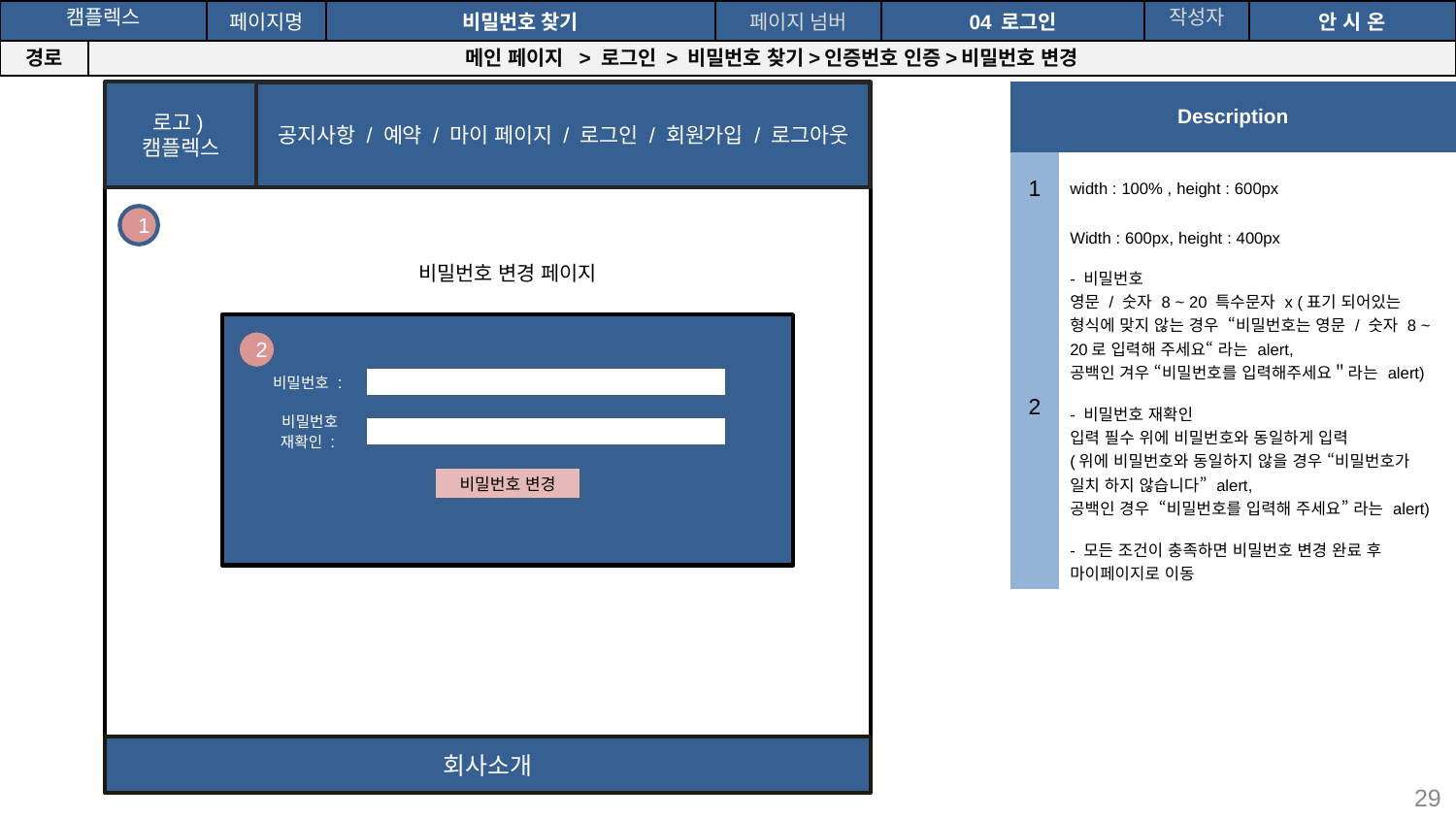

| 캠플렉스 |  | 페이지명 | 비밀번호 찾기 | 페이지 넘버 | 04 로그인 | 작성자 | 안 시 온 |
| --- | --- | --- | --- | --- | --- | --- | --- |
| 경로 | 메인 페이지 > 로그인 > 비밀번호 찾기>인증번호 인증>비밀번호 변경 |  |  |  |  |  |  |
로고)
캠플렉스
공지사항 / 예약 / 마이 페이지 / 로그인 / 회원가입 / 로그아웃
회사소개
| Description |  |
| --- | --- |
| 1 | width : 100% , height : 600px |
| 2 | Width : 600px, height : 400px - 비밀번호 영문 / 숫자 8 ~ 20 특수문자 x (표기 되어있는 형식에 맞지 않는 경우 “비밀번호는 영문 / 숫자 8 ~ 20로 입력해 주세요“ 라는 alert, 공백인 겨우 “비밀번호를 입력해주세요＂라는 alert) - 비밀번호 재확인 입력 필수 위에 비밀번호와 동일하게 입력 (위에 비밀번호와 동일하지 않을 경우 “비밀번호가 일치 하지 않습니다” alert, 공백인 경우 “비밀번호를 입력해 주세요” 라는 alert) - 모든 조건이 충족하면 비밀번호 변경 완료 후 마이페이지로 이동 |

1
비밀번호 변경 페이지

2
비밀번호 :

비밀번호 재확인 :

비밀번호 변경
29